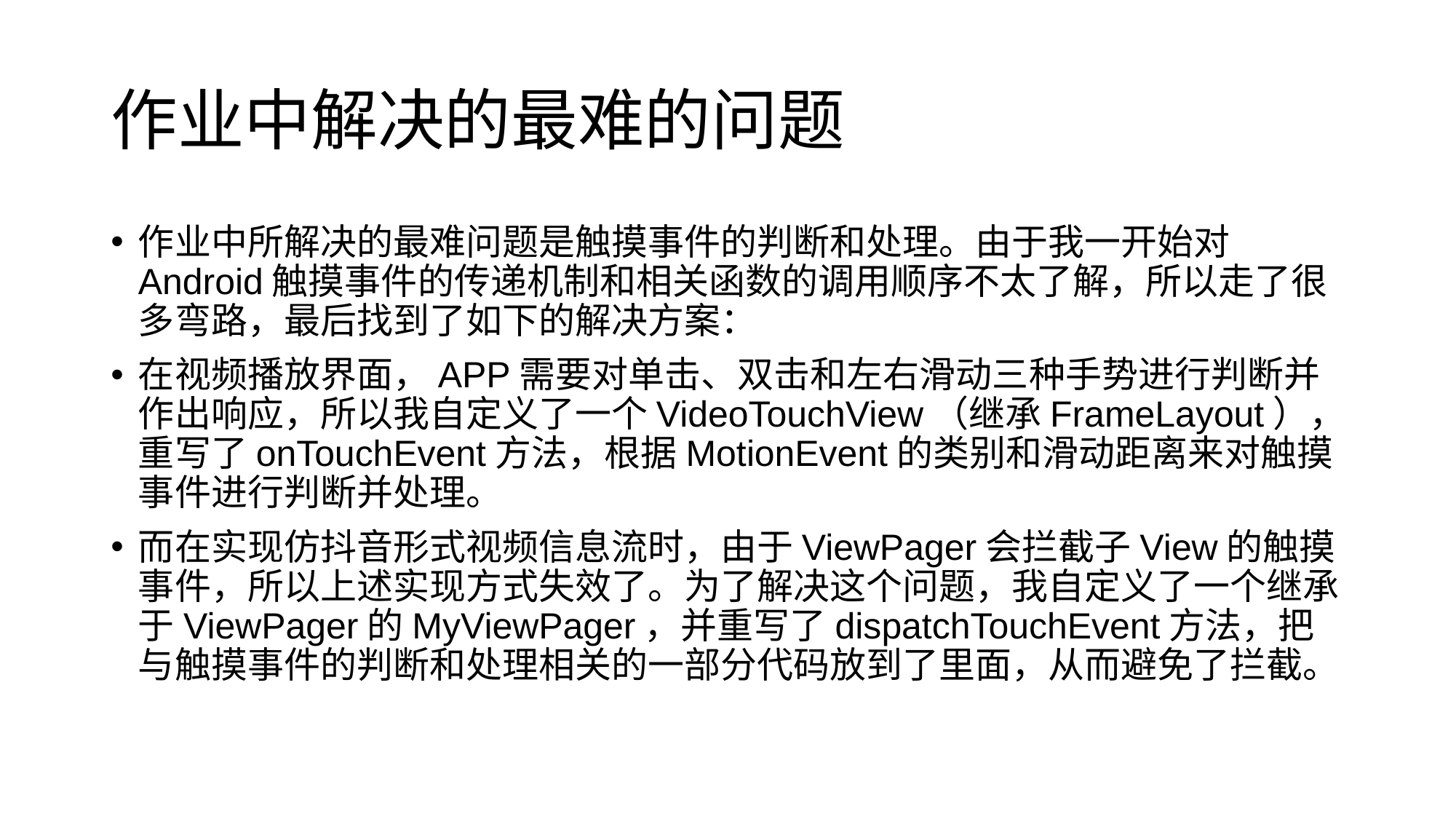

# 作业中解决的最难的问题
作业中所解决的最难问题是触摸事件的判断和处理。由于我一开始对Android触摸事件的传递机制和相关函数的调用顺序不太了解，所以走了很多弯路，最后找到了如下的解决方案：
在视频播放界面，APP需要对单击、双击和左右滑动三种手势进行判断并作出响应，所以我自定义了一个VideoTouchView（继承FrameLayout），重写了onTouchEvent方法，根据MotionEvent的类别和滑动距离来对触摸事件进行判断并处理。
而在实现仿抖音形式视频信息流时，由于ViewPager会拦截子View的触摸事件，所以上述实现方式失效了。为了解决这个问题，我自定义了一个继承于ViewPager的MyViewPager，并重写了dispatchTouchEvent方法，把与触摸事件的判断和处理相关的一部分代码放到了里面，从而避免了拦截。